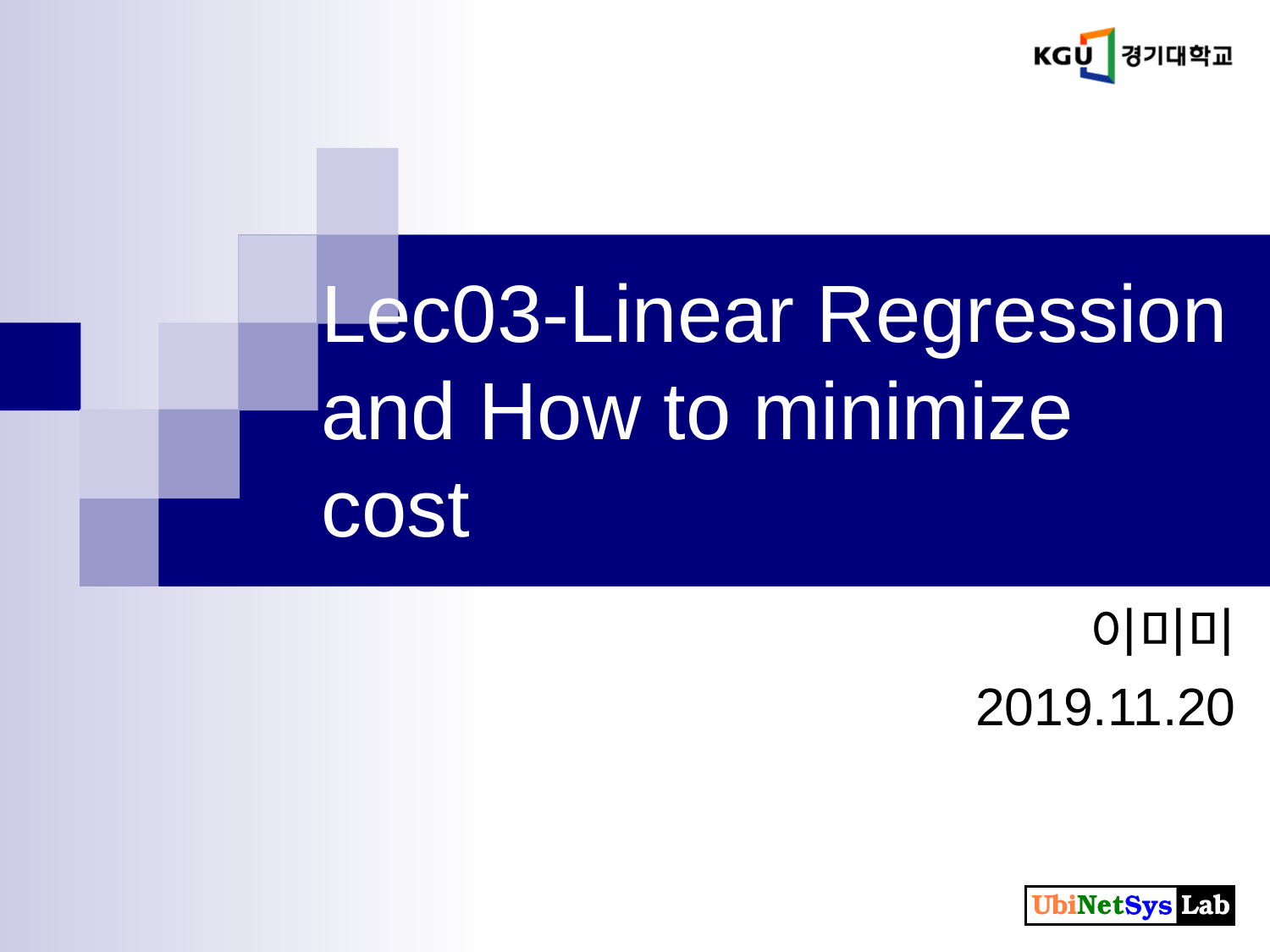

# Lec03-Linear Regression and How to minimize cost
이미미
2019.11.20